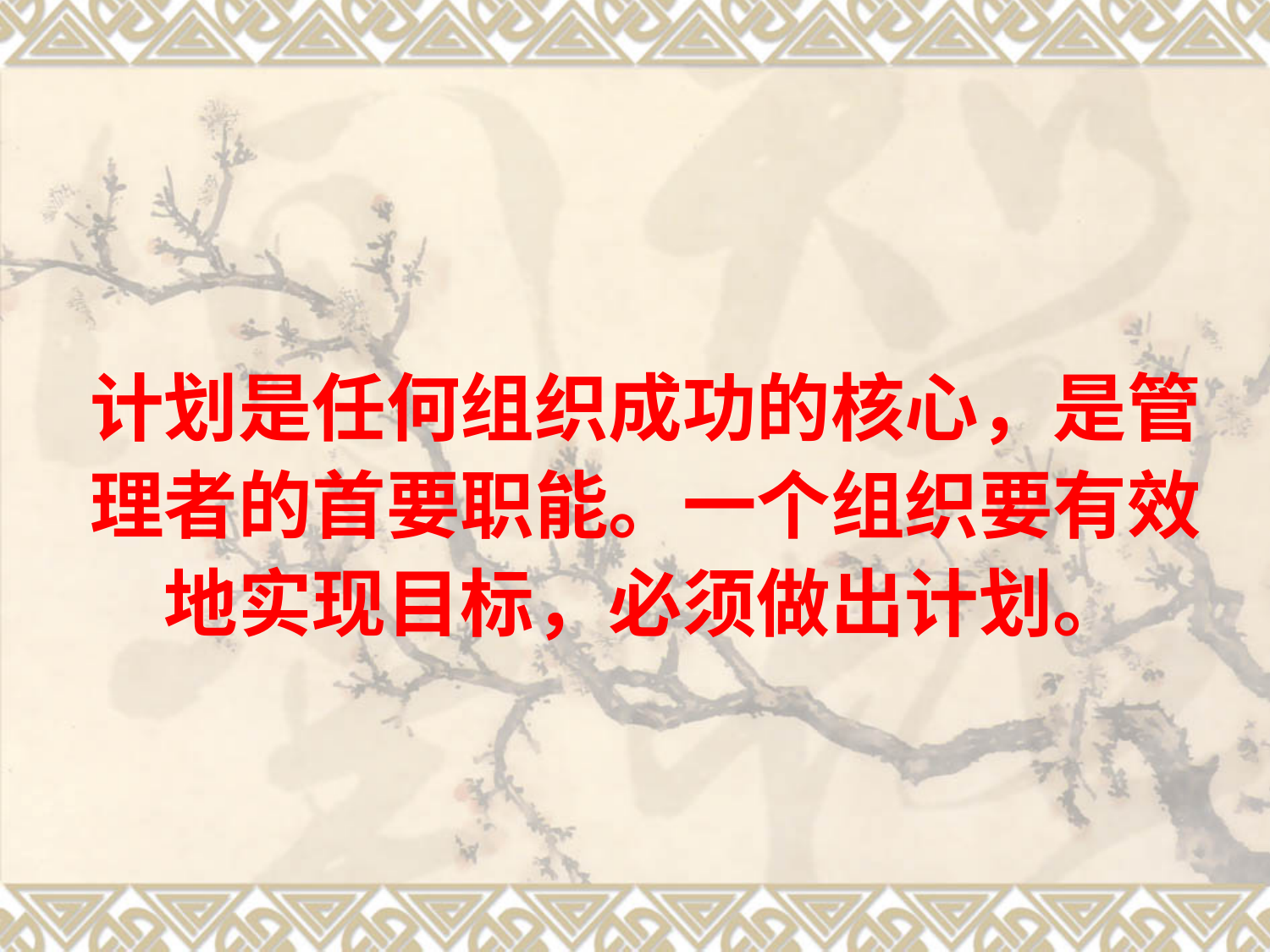

计划是任何组织成功的核心，是管理者的首要职能。一个组织要有效地实现目标，必须做出计划。